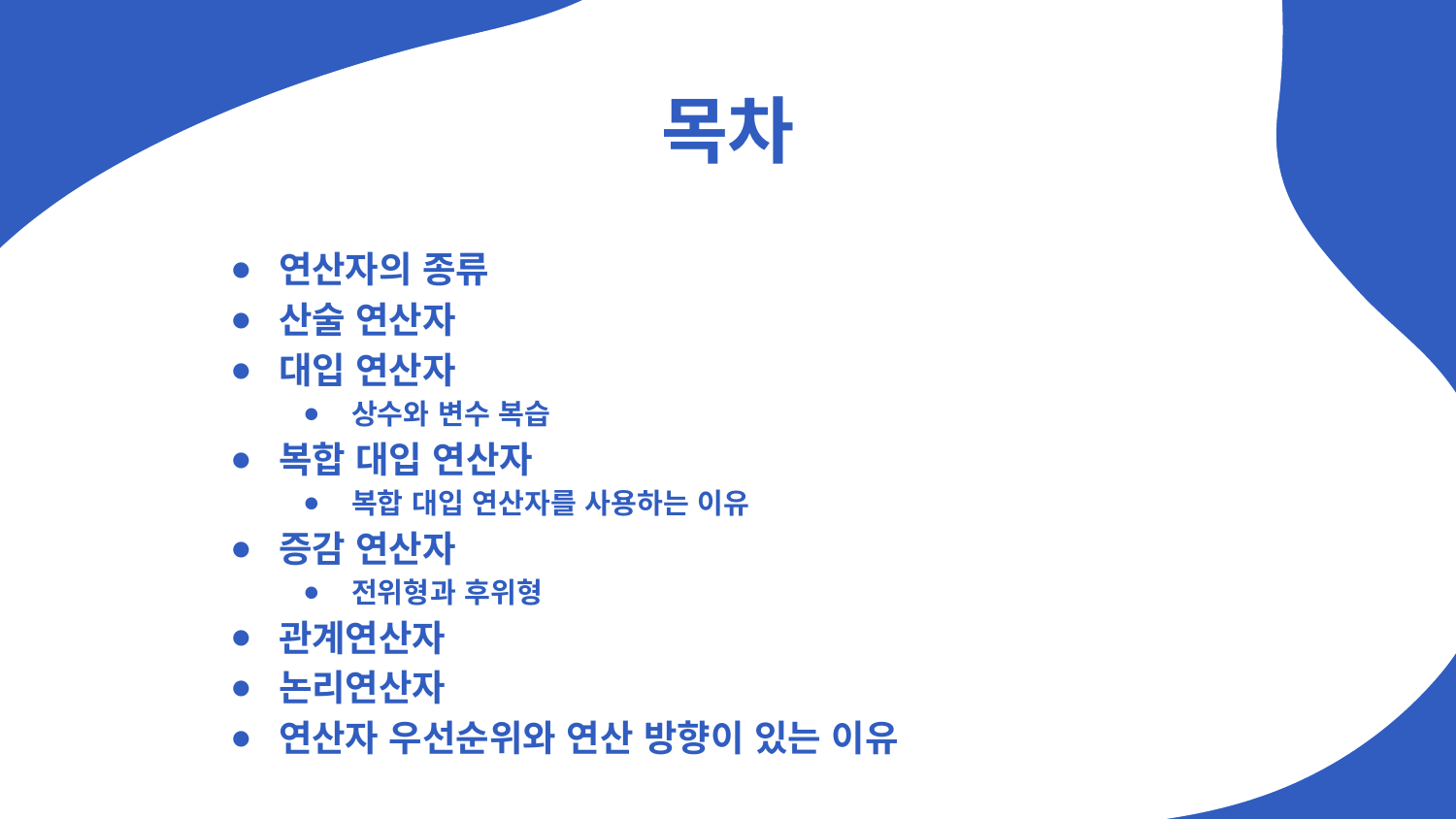

# 목차
연산자의 종류
산술 연산자
대입 연산자
상수와 변수 복습
복합 대입 연산자
복합 대입 연산자를 사용하는 이유
증감 연산자
전위형과 후위형
관계연산자
논리연산자
연산자 우선순위와 연산 방향이 있는 이유